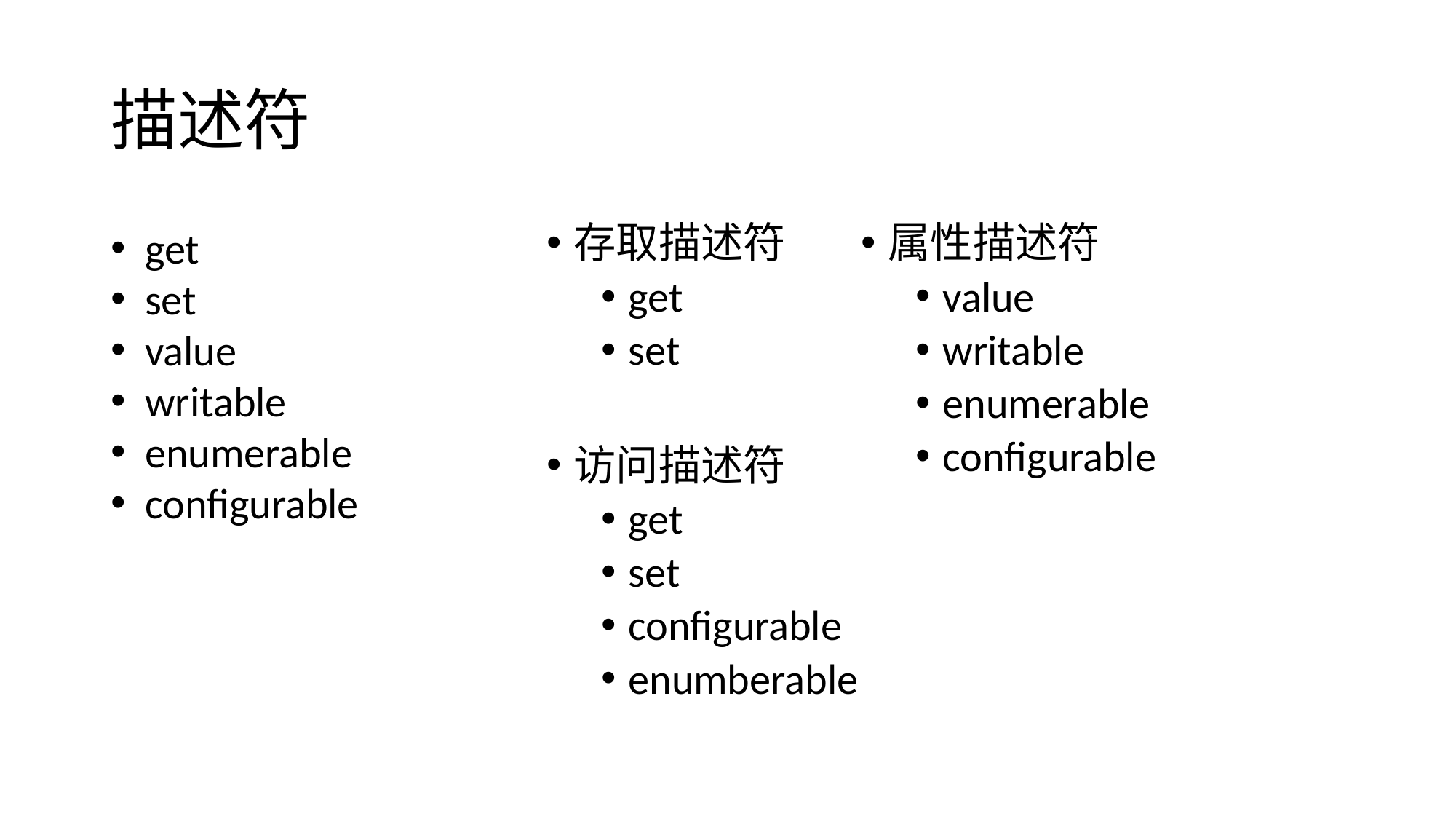

# 描述符
get
set
value
writable
enumerable
configurable

存取描述符
get
set

属性描述符
value
writable
enumerable
configurable
访问描述符
get
set
configurable
enumberable